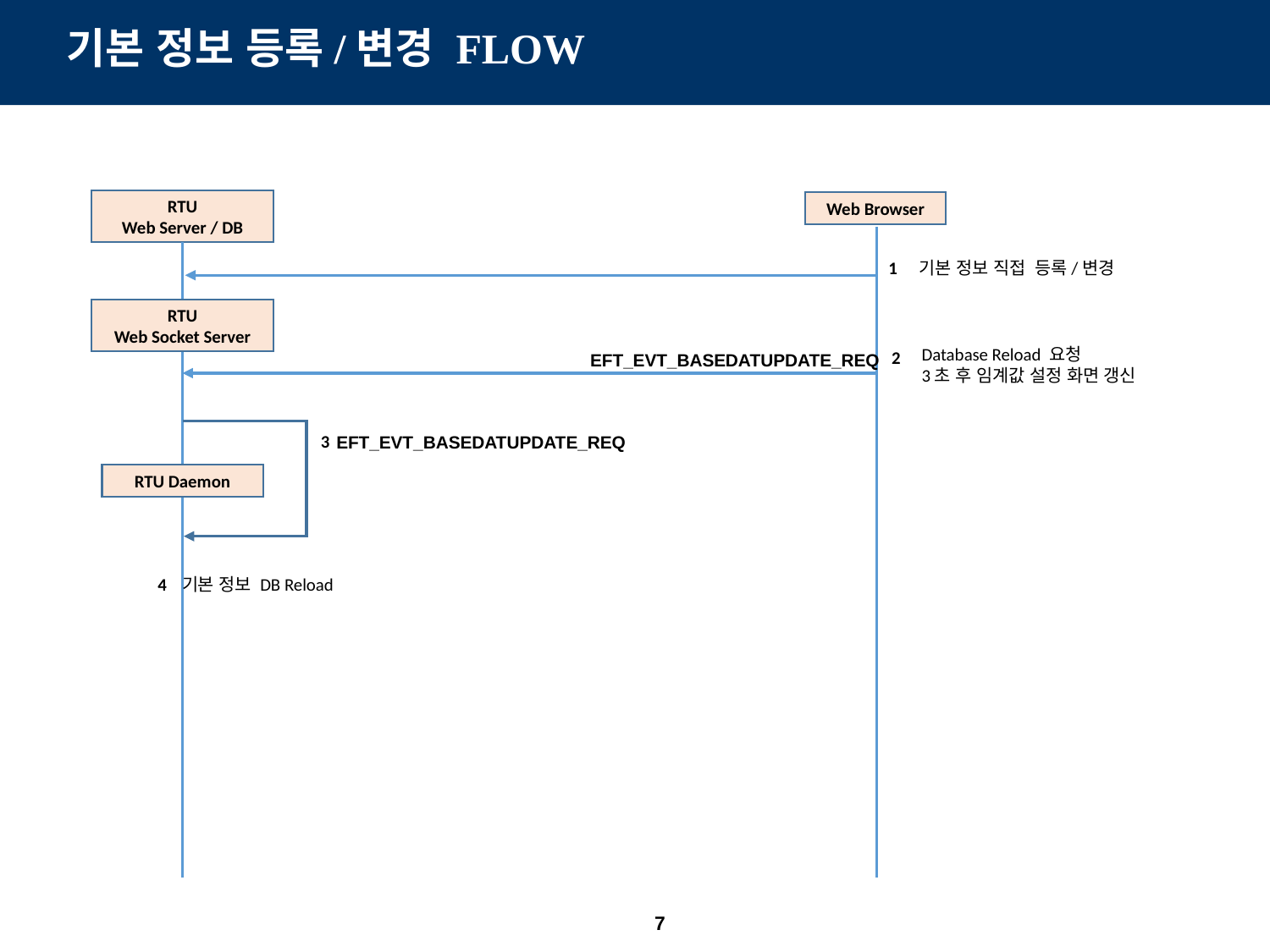

기본 정보 등록/변경 FLOW
RTU
Web Server / DB
Web Browser
1
기본 정보 직접  등록/변경
RTU
Web Socket Server
Database Reload 요청
3초 후 임계값 설정 화면 갱신
2
EFT_EVT_BASEDATUPDATE_REQ

3
EFT_EVT_BASEDATUPDATE_REQ
RTU Daemon
기본 정보 DB Reload
4